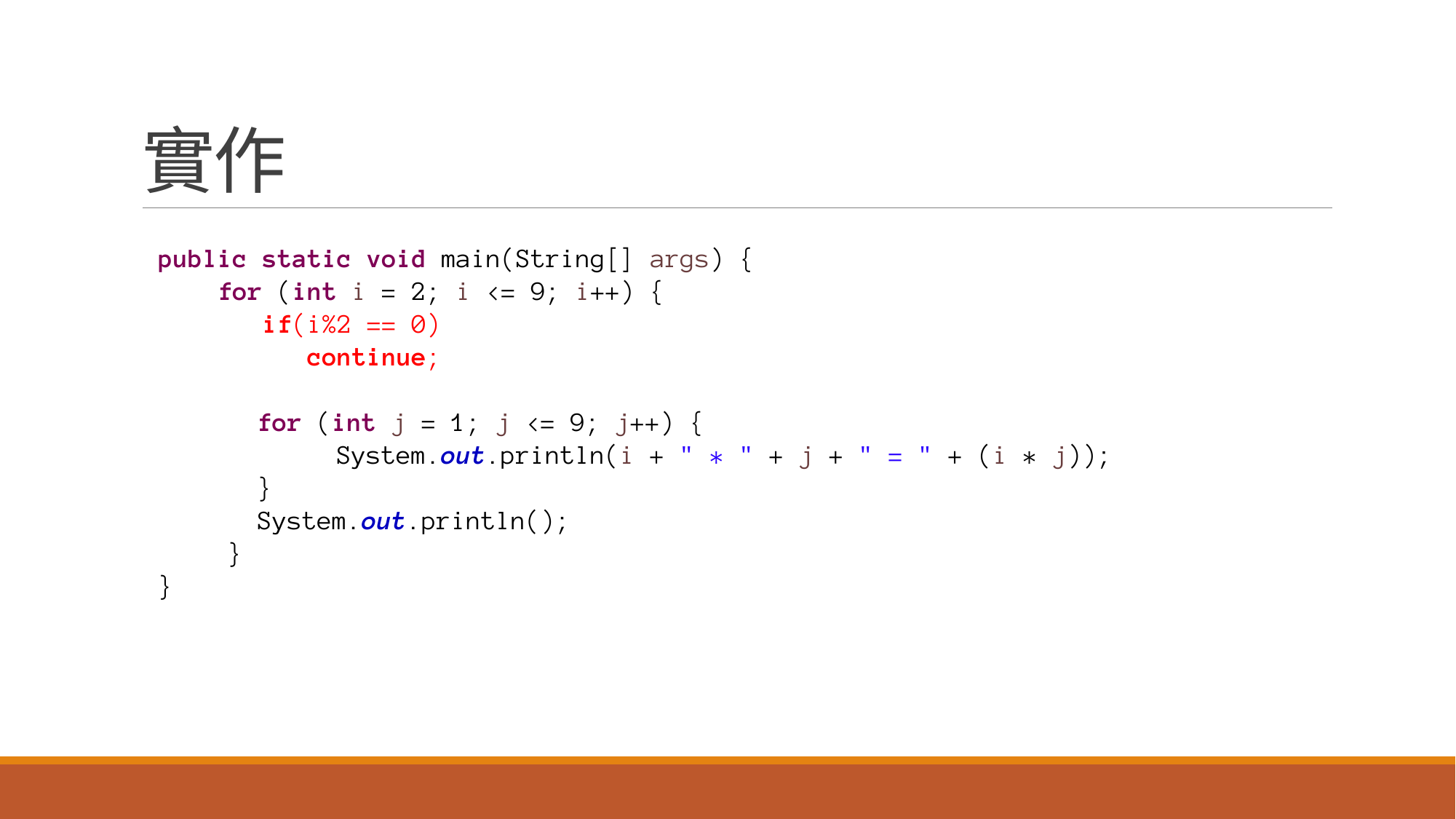

# 實作
public static void main(String[] args) {
    for (int i = 2; i <= 9; i++) {
       if(i%2 == 0)
          continue;

   for (int j = 1; j <= 9; j++) {
	 System.out.println(i + " * " + j + " = " + (i * j));
   }
   System.out.println();
 }
}